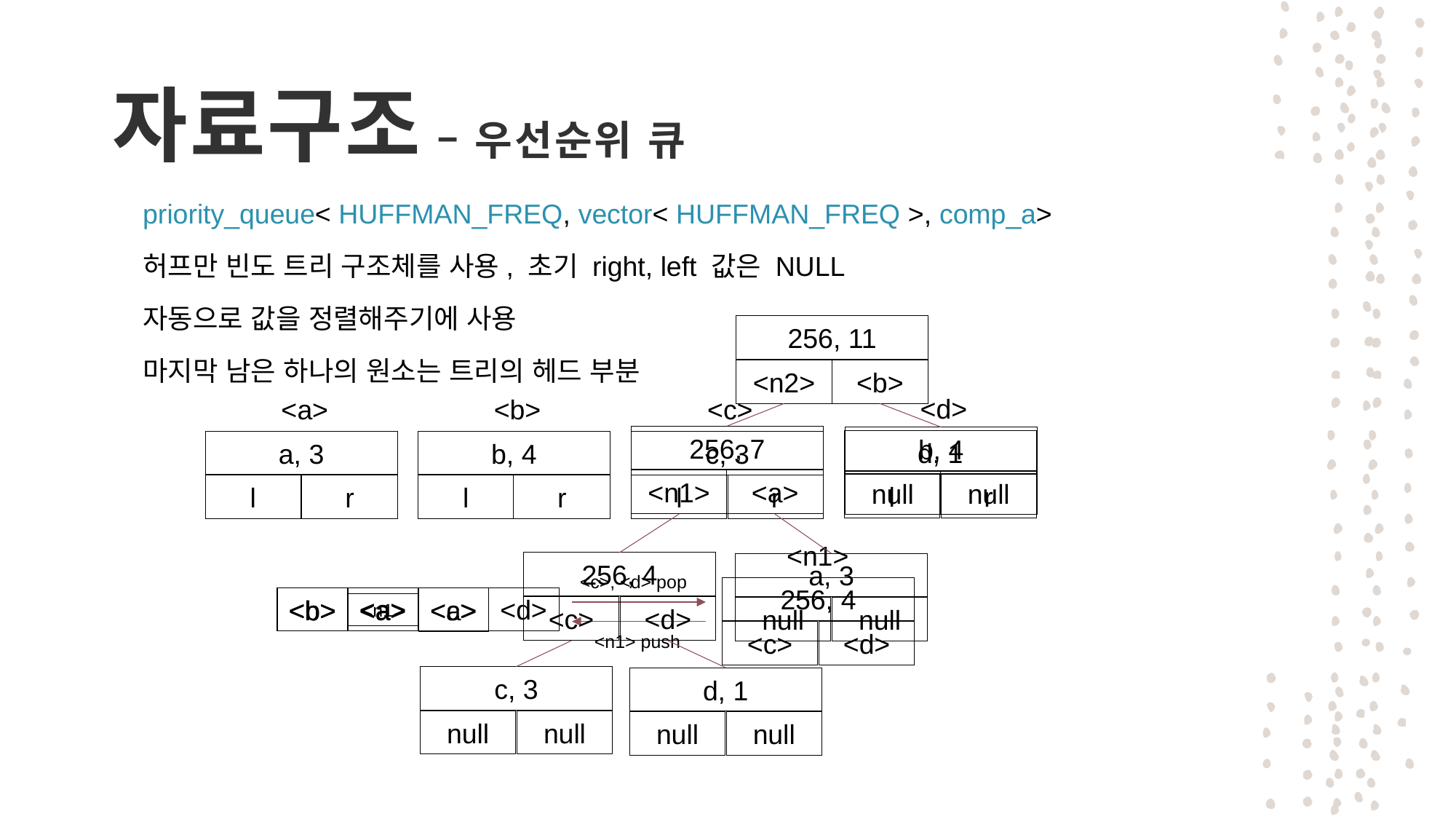

# 자료구조 – 우선순위 큐
priority_queue< HUFFMAN_FREQ, vector< HUFFMAN_FREQ >, comp_a>
허프만 빈도 트리 구조체를 사용, 초기 right, left 값은 NULL
자동으로 값을 정렬해주기에 사용
마지막 남은 하나의 원소는 트리의 헤드 부분
256, 11
<n2>
<b>
256, 7
<n1>
<a>
256, 4
<c>
<d>
a, 3
null
null
c, 3
null
null
d, 1
null
null
b, 4
null
null
<d>
d, 1
l
r
<b>
b, 4
l
r
<a>
a, 3
l
r
<c>
c, 3
l
r
<n1>
256, 4
<c>
<d>
<c>, <d> pop
<n1>
<b>
<a>
<d>
<a>
<c>
<b>
<a>
<b>
<n1> push